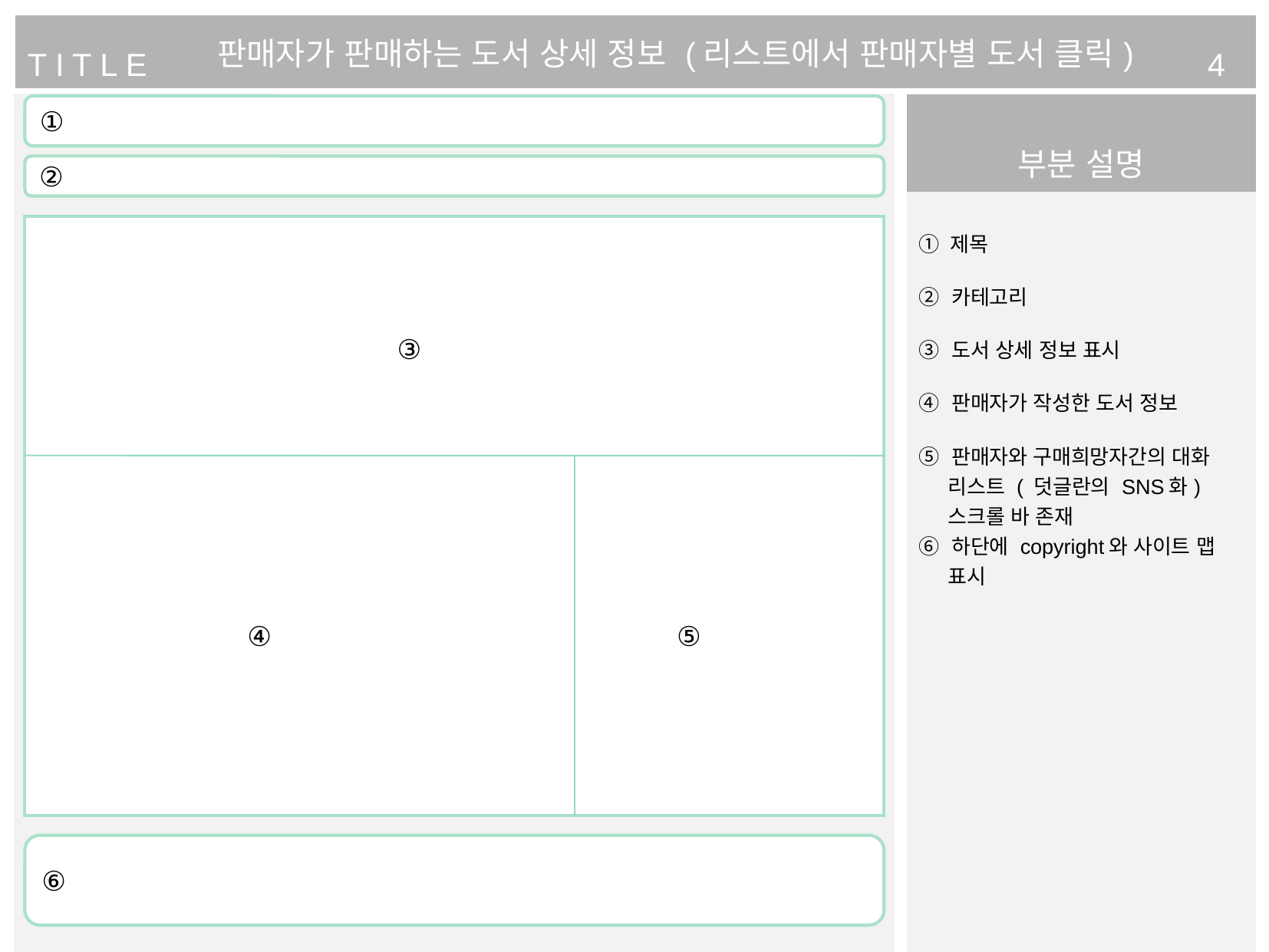

| T I T L E | 판매자가 판매하는 도서 상세 정보 (리스트에서 판매자별 도서 클릭) | 4 |
| --- | --- | --- |
|  |
| --- |
| 부분 설명 |
| --- |
| ① 제목 ② 카테고리 ③ 도서 상세 정보 표시 ④ 판매자가 작성한 도서 정보 ⑤ 판매자와 구매희망자간의 대화 리스트 ( 덧글란의 SNS화) 스크롤 바 존재 ⑥ 하단에 copyright와 사이트 맵 표시 |
①
②

③

④
⑤

⑥